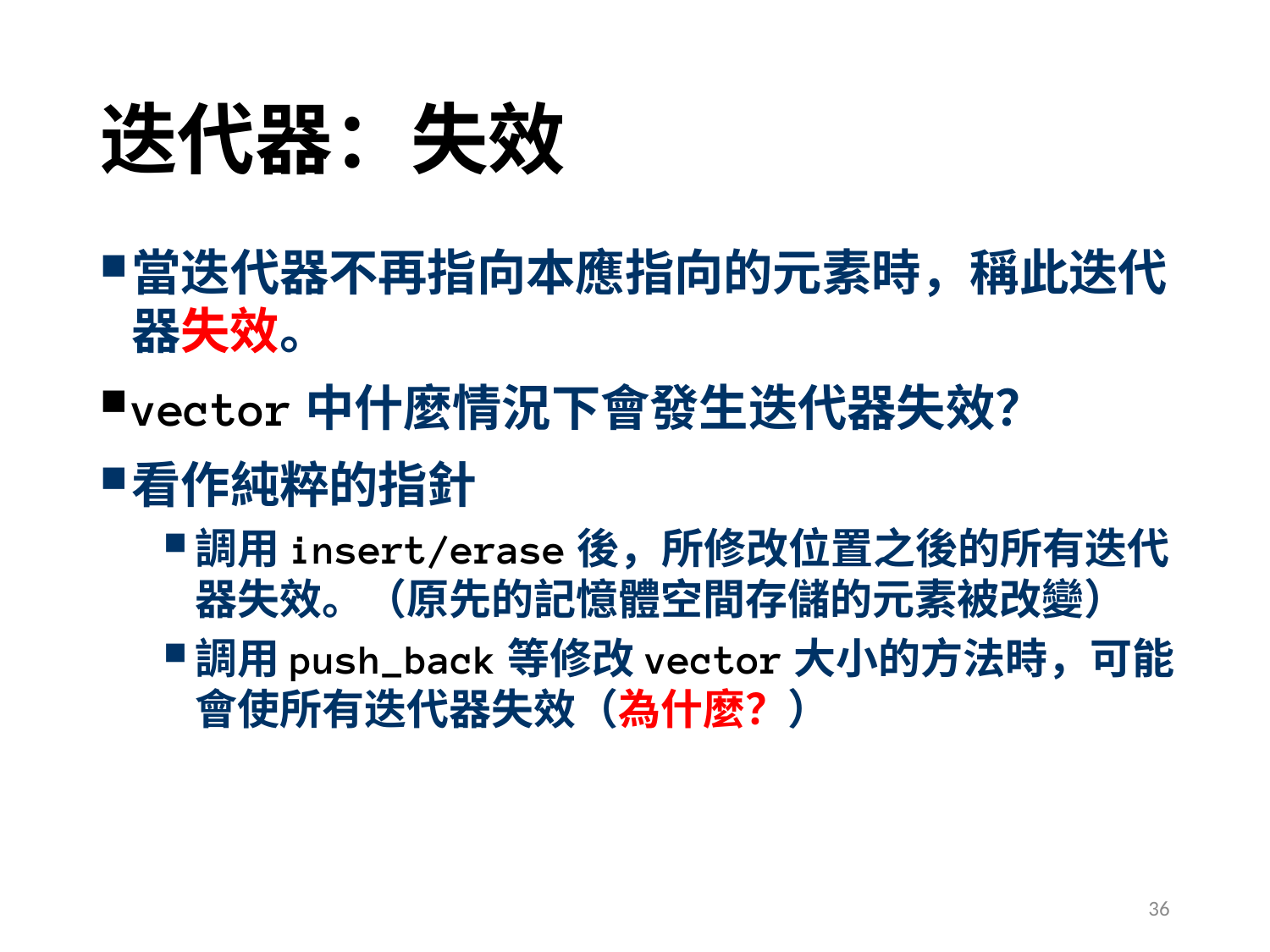

# 迭代器：失效
當迭代器不再指向本應指向的元素時，稱此迭代器失效。
vector中什麼情況下會發生迭代器失效？
看作純粹的指針
調用insert/erase後，所修改位置之後的所有迭代器失效。（原先的記憶體空間存儲的元素被改變）
調用push_back等修改vector大小的方法時，可能會使所有迭代器失效（為什麼？）
36